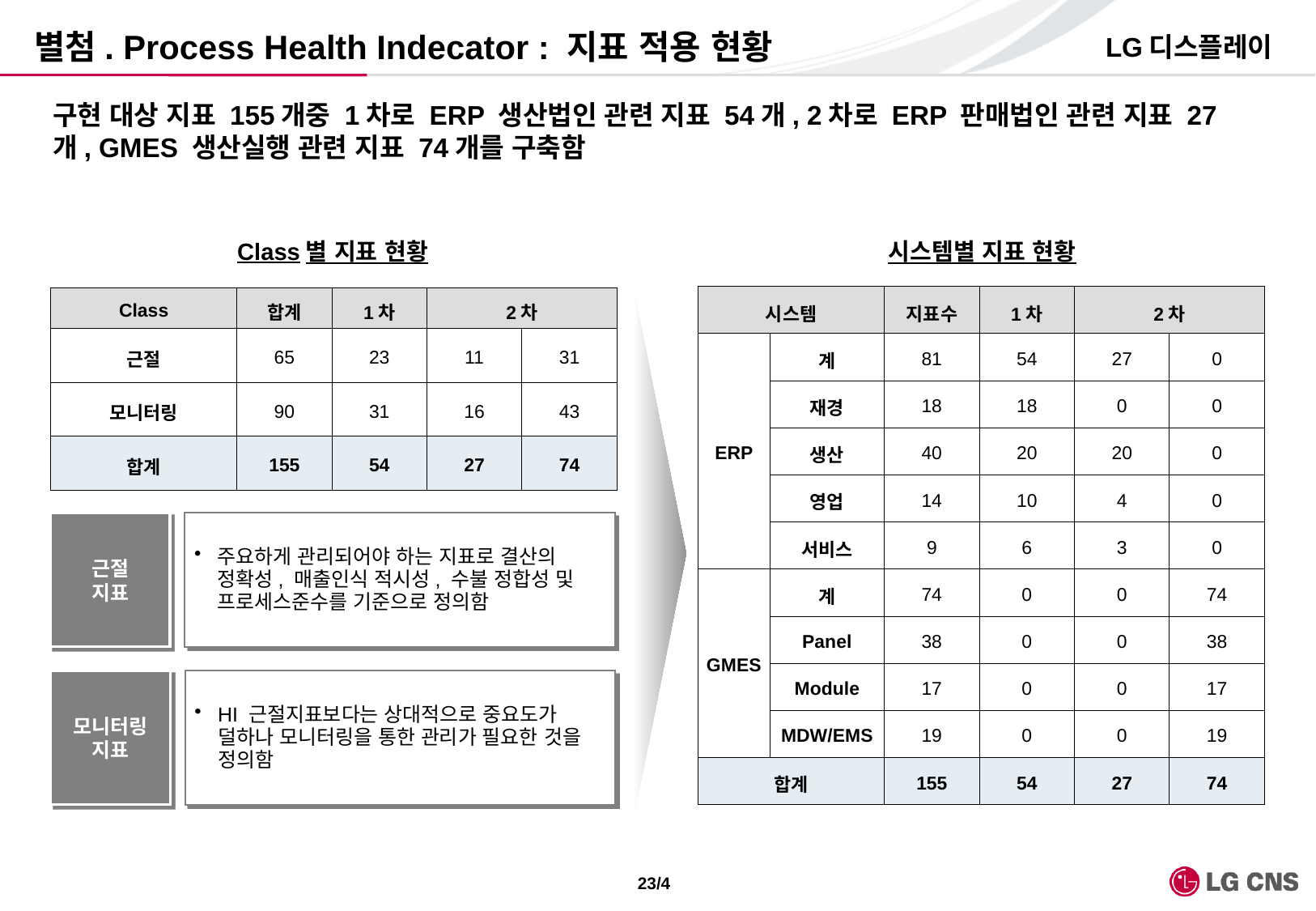

# 별첨. Process Health Indecator : 지표 적용 현황
LG디스플레이
구현 대상 지표 155개중 1차로 ERP 생산법인 관련 지표 54개, 2차로 ERP 판매법인 관련 지표 27개, GMES 생산실행 관련 지표 74개를 구축함
Class별 지표 현황
시스템별 지표 현황
| 시스템 |  | 지표수 | 1차 | 2차 |  |
| --- | --- | --- | --- | --- | --- |
| ERP | 계 | 81 | 54 | 27 | 0 |
|  | 재경 | 18 | 18 | 0 | 0 |
|  | 생산 | 40 | 20 | 20 | 0 |
|  | 영업 | 14 | 10 | 4 | 0 |
|  | 서비스 | 9 | 6 | 3 | 0 |
| GMES | 계 | 74 | 0 | 0 | 74 |
|  | Panel | 38 | 0 | 0 | 38 |
|  | Module | 17 | 0 | 0 | 17 |
|  | MDW/EMS | 19 | 0 | 0 | 19 |
| 합계 |  | 155 | 54 | 27 | 74 |
| Class | 합계 | 1차 | 2차 |  |
| --- | --- | --- | --- | --- |
| 근절 | 65 | 23 | 11 | 31 |
| 모니터링 | 90 | 31 | 16 | 43 |
| 합계 | 155 | 54 | 27 | 74 |

근절
지표
주요하게 관리되어야 하는 지표로 결산의 정확성, 매출인식 적시성, 수불 정합성 및 프로세스준수를 기준으로 정의함
모니터링
지표
HI 근절지표보다는 상대적으로 중요도가 덜하나 모니터링을 통한 관리가 필요한 것을 정의함